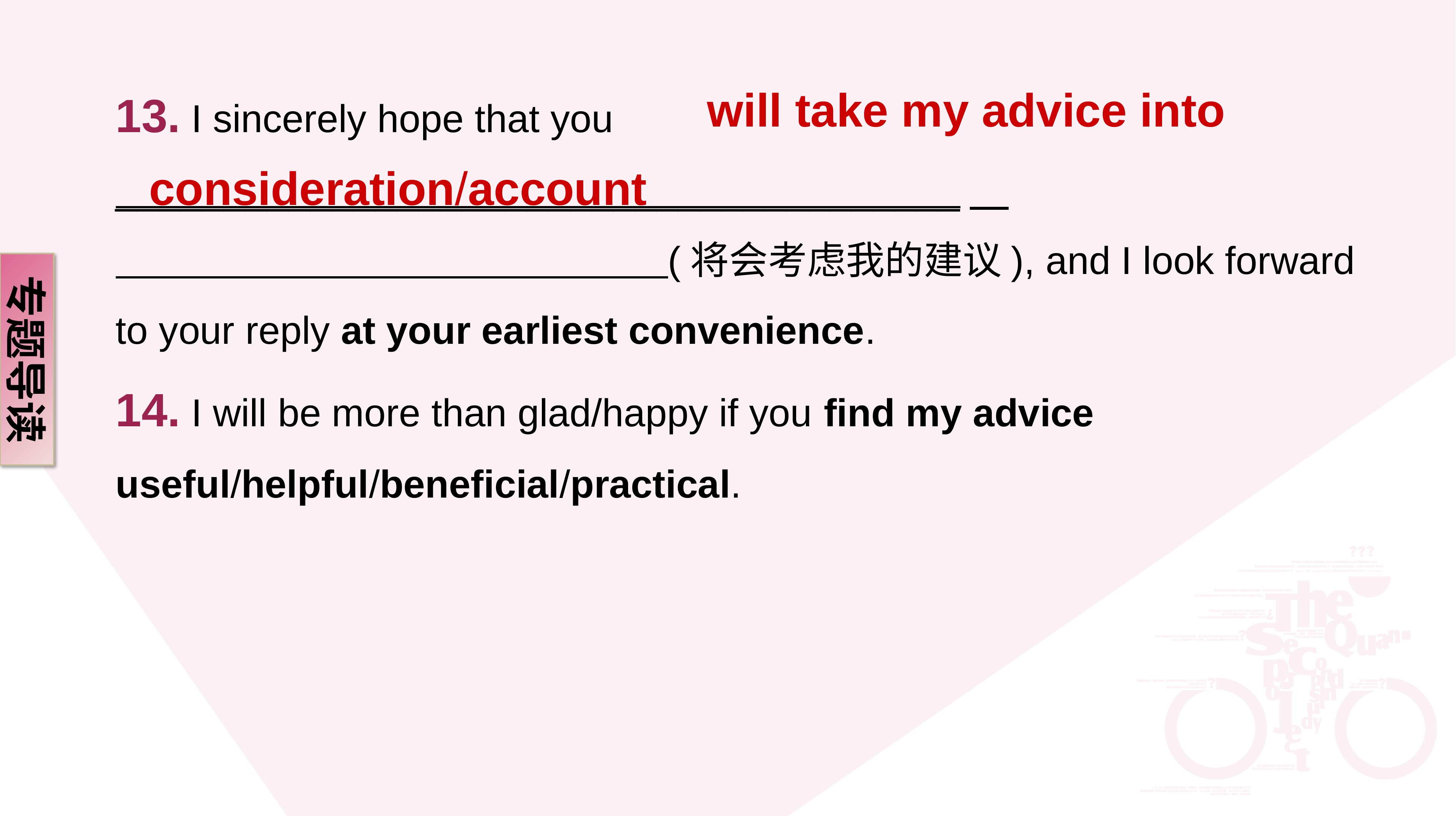

13. I sincerely hope that you _______________________________________
                                                   (将会考虑我的建议), and I look forward to your reply at your earliest convenience.
14. I will be more than glad/happy if you find my advice useful/helpful/beneficial/practical.
                                           will take my advice into consideration/account
专题导读